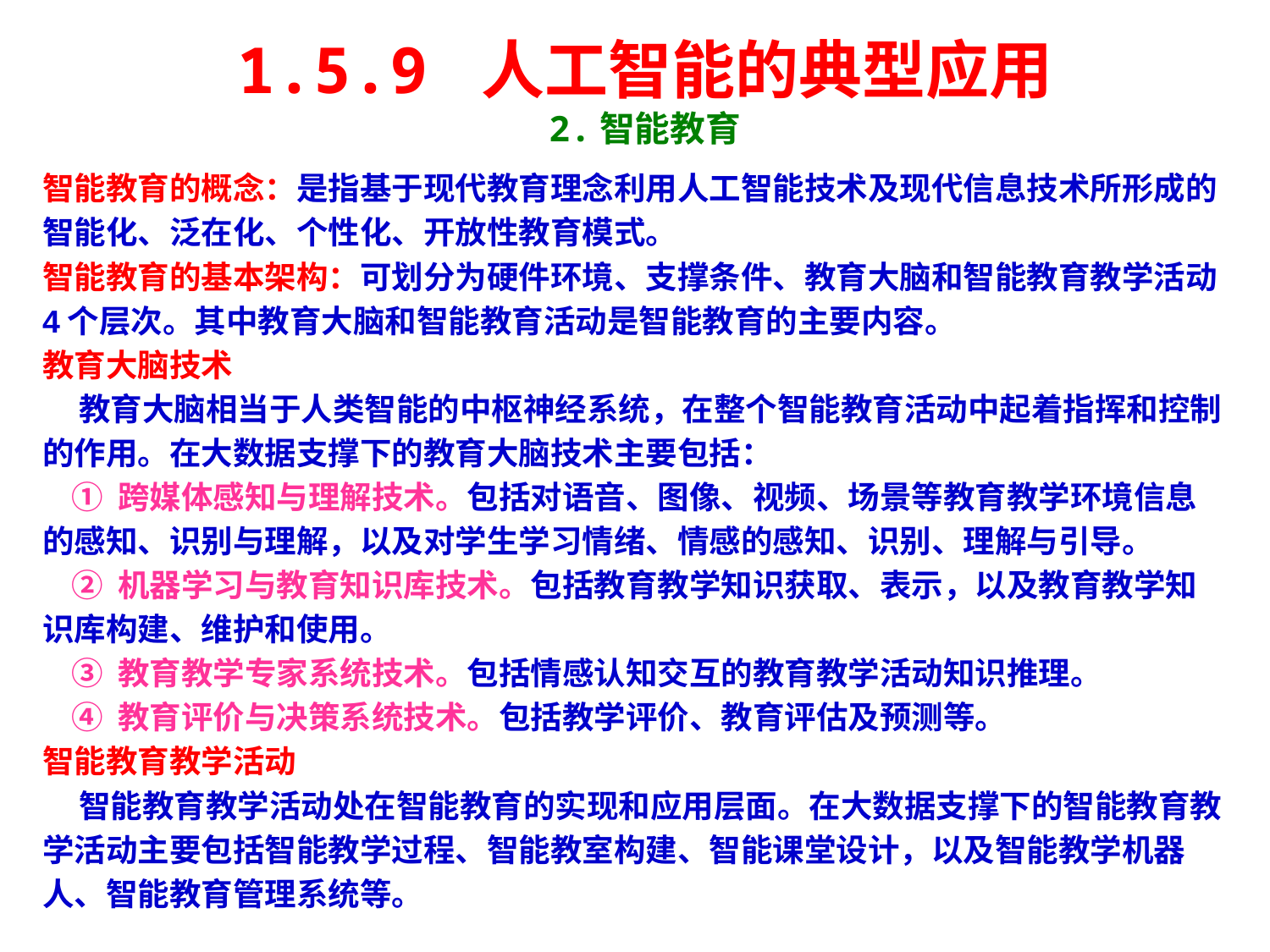

1.5.9 人工智能的典型应用
2.智能教育
智能教育的概念：是指基于现代教育理念利用人工智能技术及现代信息技术所形成的智能化、泛在化、个性化、开放性教育模式。
智能教育的基本架构：可划分为硬件环境、支撑条件、教育大脑和智能教育教学活动4个层次。其中教育大脑和智能教育活动是智能教育的主要内容。
教育大脑技术
    教育大脑相当于人类智能的中枢神经系统，在整个智能教育活动中起着指挥和控制的作用。在大数据支撑下的教育大脑技术主要包括：
    ① 跨媒体感知与理解技术。包括对语音、图像、视频、场景等教育教学环境信息的感知、识别与理解，以及对学生学习情绪、情感的感知、识别、理解与引导。
    ② 机器学习与教育知识库技术。包括教育教学知识获取、表示，以及教育教学知识库构建、维护和使用。
    ③ 教育教学专家系统技术。包括情感认知交互的教育教学活动知识推理。
    ④ 教育评价与决策系统技术。包括教学评价、教育评估及预测等。
智能教育教学活动
    智能教育教学活动处在智能教育的实现和应用层面。在大数据支撑下的智能教育教学活动主要包括智能教学过程、智能教室构建、智能课堂设计，以及智能教学机器人、智能教育管理系统等。

58